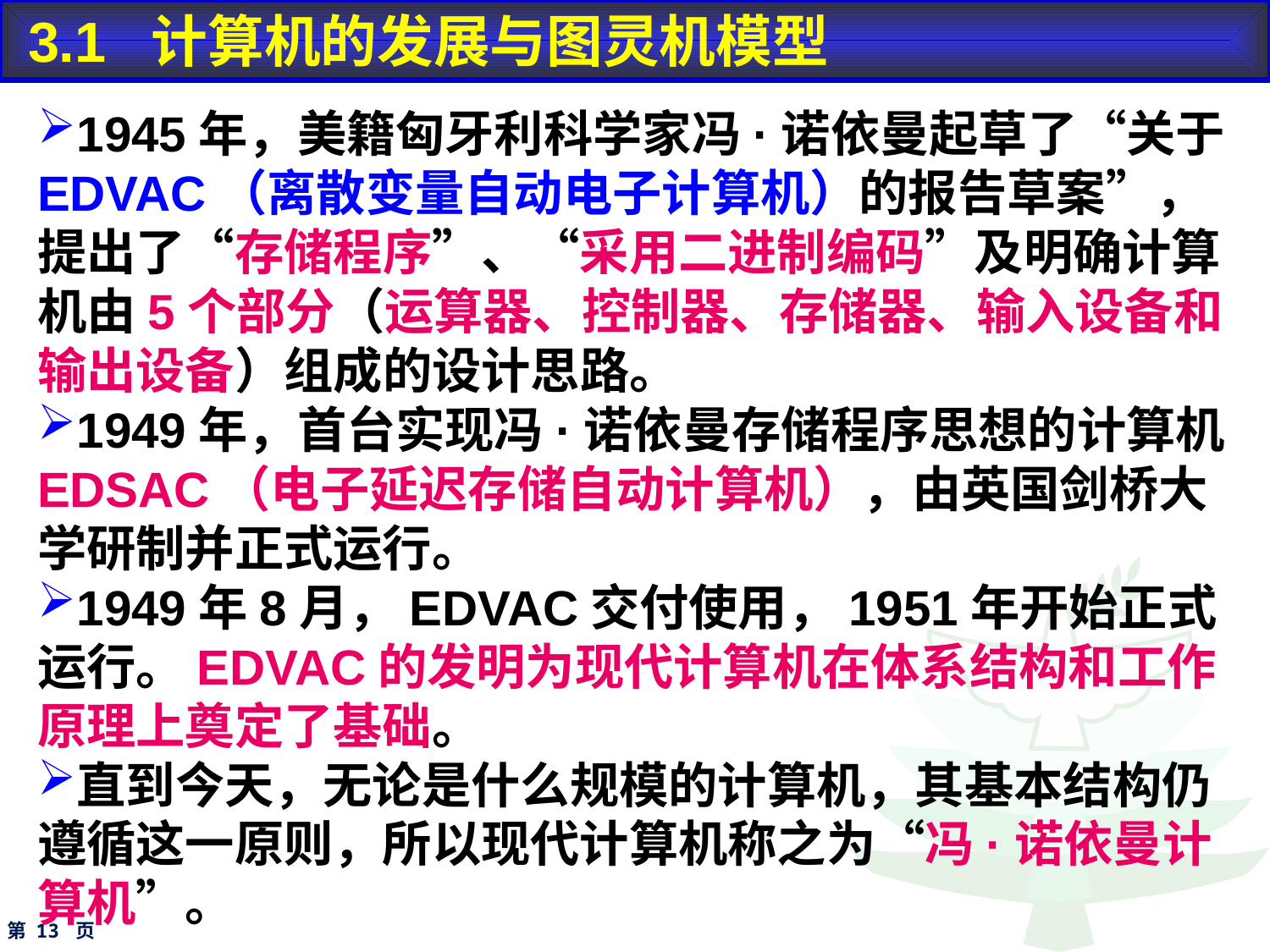

3.1  计算机的发展与图灵机模型
1945年，美籍匈牙利科学家冯·诺依曼起草了“关于EDVAC（离散变量自动电子计算机）的报告草案”，提出了“存储程序”、“采用二进制编码”及明确计算机由5个部分（运算器、控制器、存储器、输入设备和输出设备）组成的设计思路。
1949年，首台实现冯·诺依曼存储程序思想的计算机EDSAC（电子延迟存储自动计算机），由英国剑桥大学研制并正式运行。
1949年8月，EDVAC交付使用，1951年开始正式运行。EDVAC的发明为现代计算机在体系结构和工作原理上奠定了基础。
直到今天，无论是什么规模的计算机，其基本结构仍遵循这一原则，所以现代计算机称之为“冯·诺依曼计算机”。